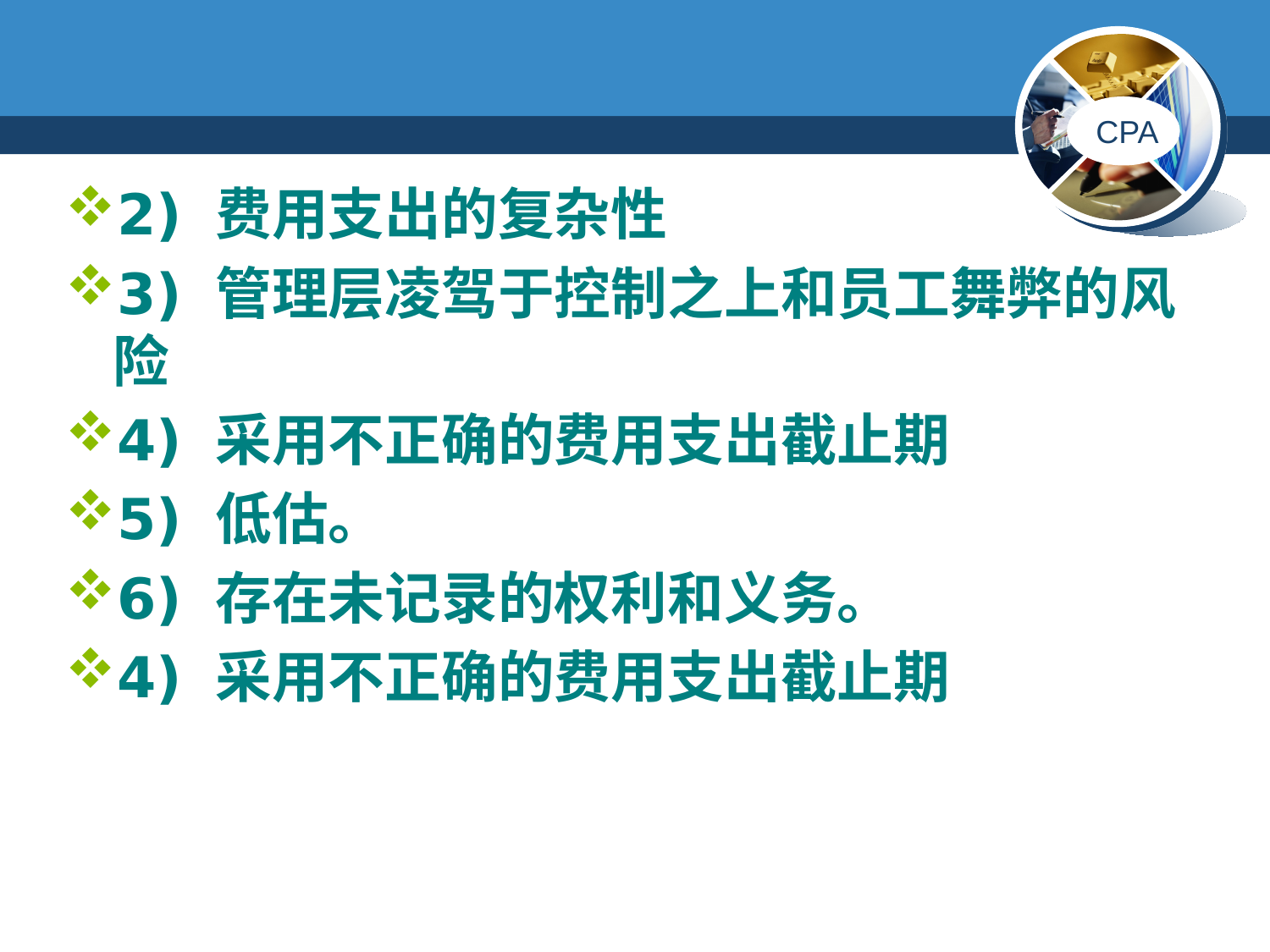

#
2) 费用支出的复杂性
3) 管理层凌驾于控制之上和员工舞弊的风险
4) 采用不正确的费用支出截止期
5) 低估。
6) 存在未记录的权利和义务。
4) 采用不正确的费用支出截止期